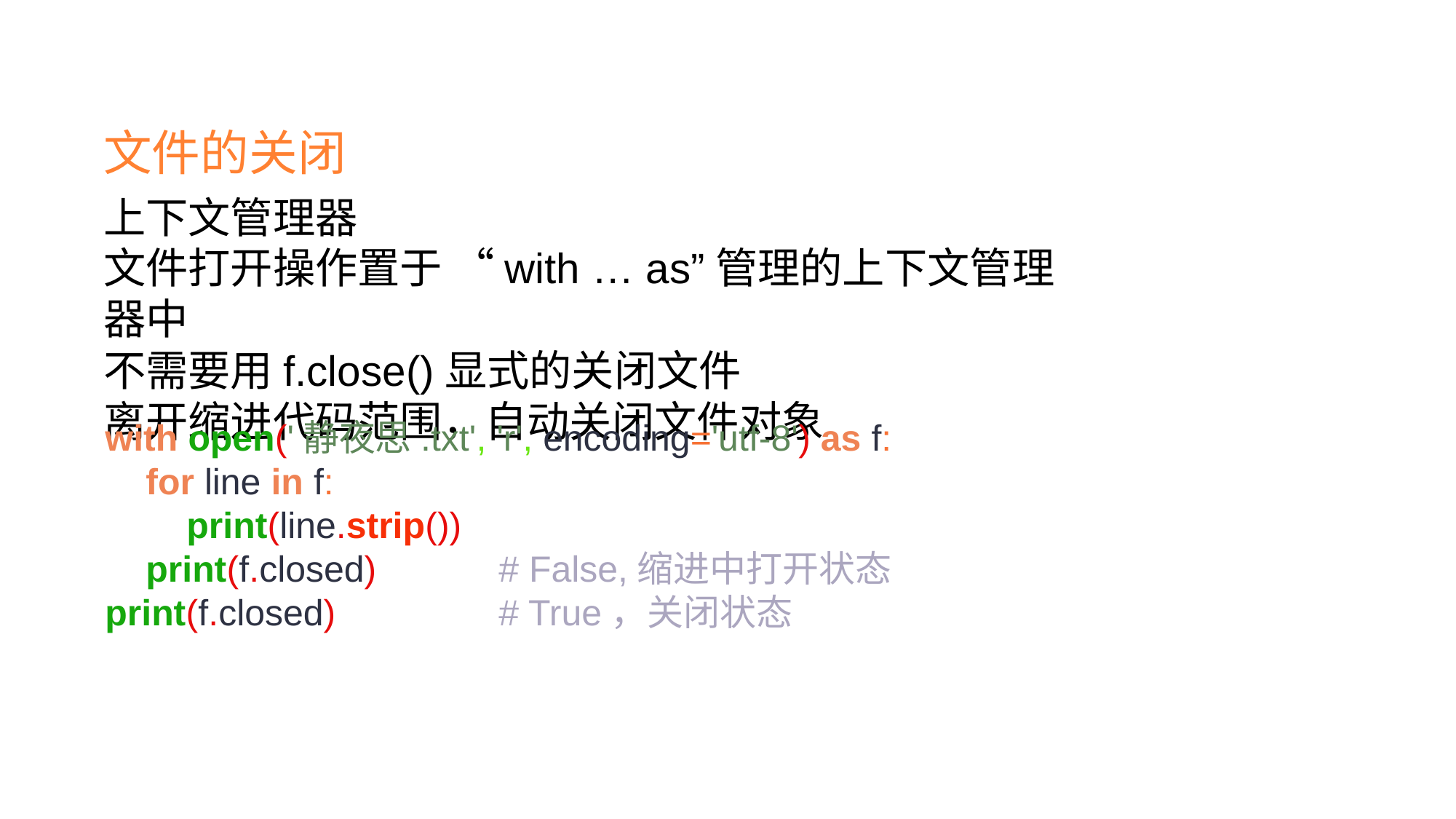

文件的关闭
上下文管理器
文件打开操作置于 “with … as”管理的上下文管理器中
不需要用f.close()显式的关闭文件
离开缩进代码范围，自动关闭文件对象
with open('静夜思.txt', 'r', encoding='utf-8') as f:
    for line in f:
        print(line.strip())
    print(f.closed)            # False,缩进中打开状态
print(f.closed)                # True，关闭状态